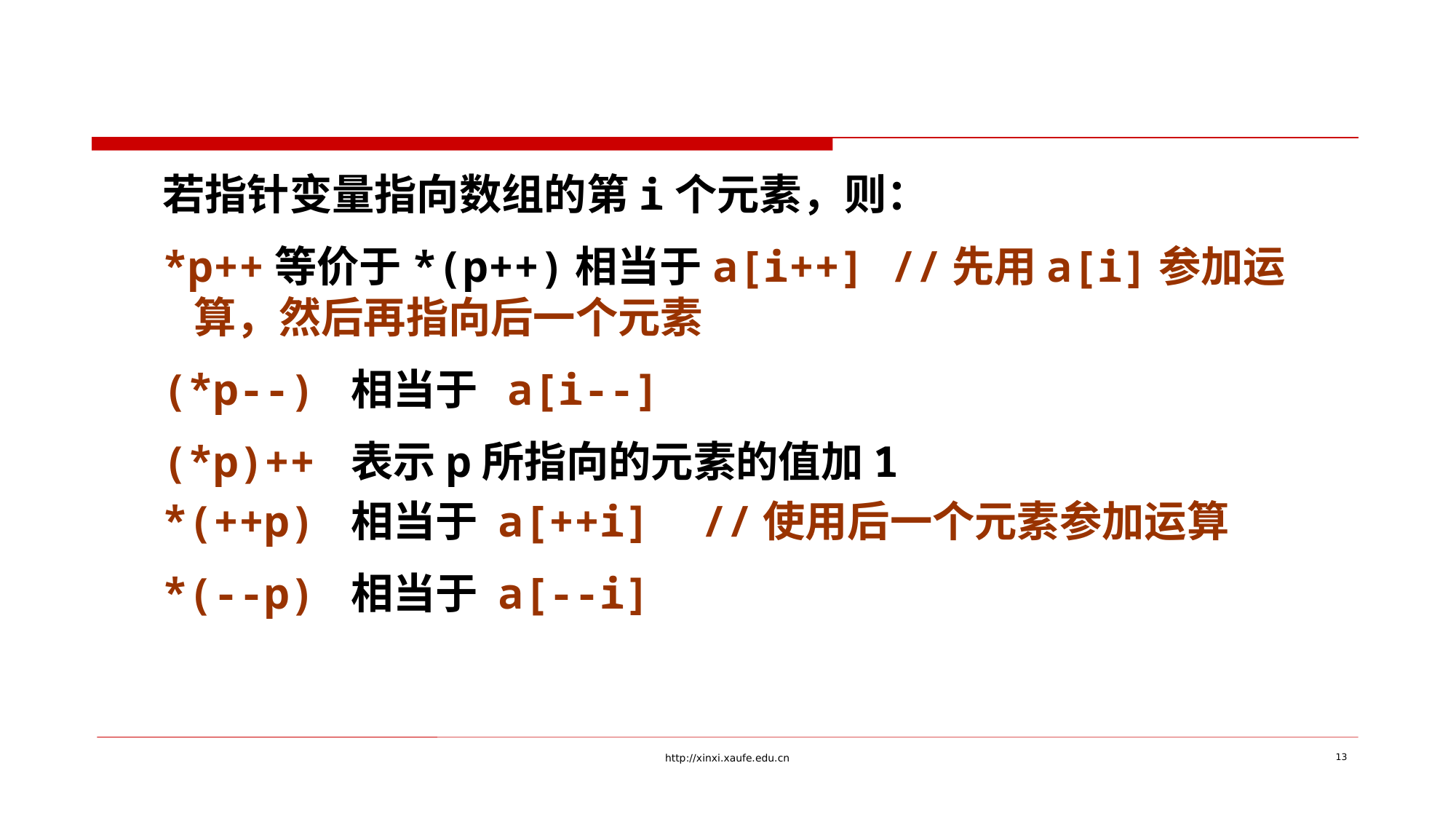

若指针变量指向数组的第i个元素，则：
*p++等价于*(p++)相当于a[i++] //先用a[i]参加运算，然后再指向后一个元素
(*p--) 相当于  a[i--]
(*p)++ 表示p所指向的元素的值加1
*(++p) 相当于 a[++i]  //使用后一个元素参加运算
*(--p) 相当于 a[--i]
http://xinxi.xaufe.edu.cn
13